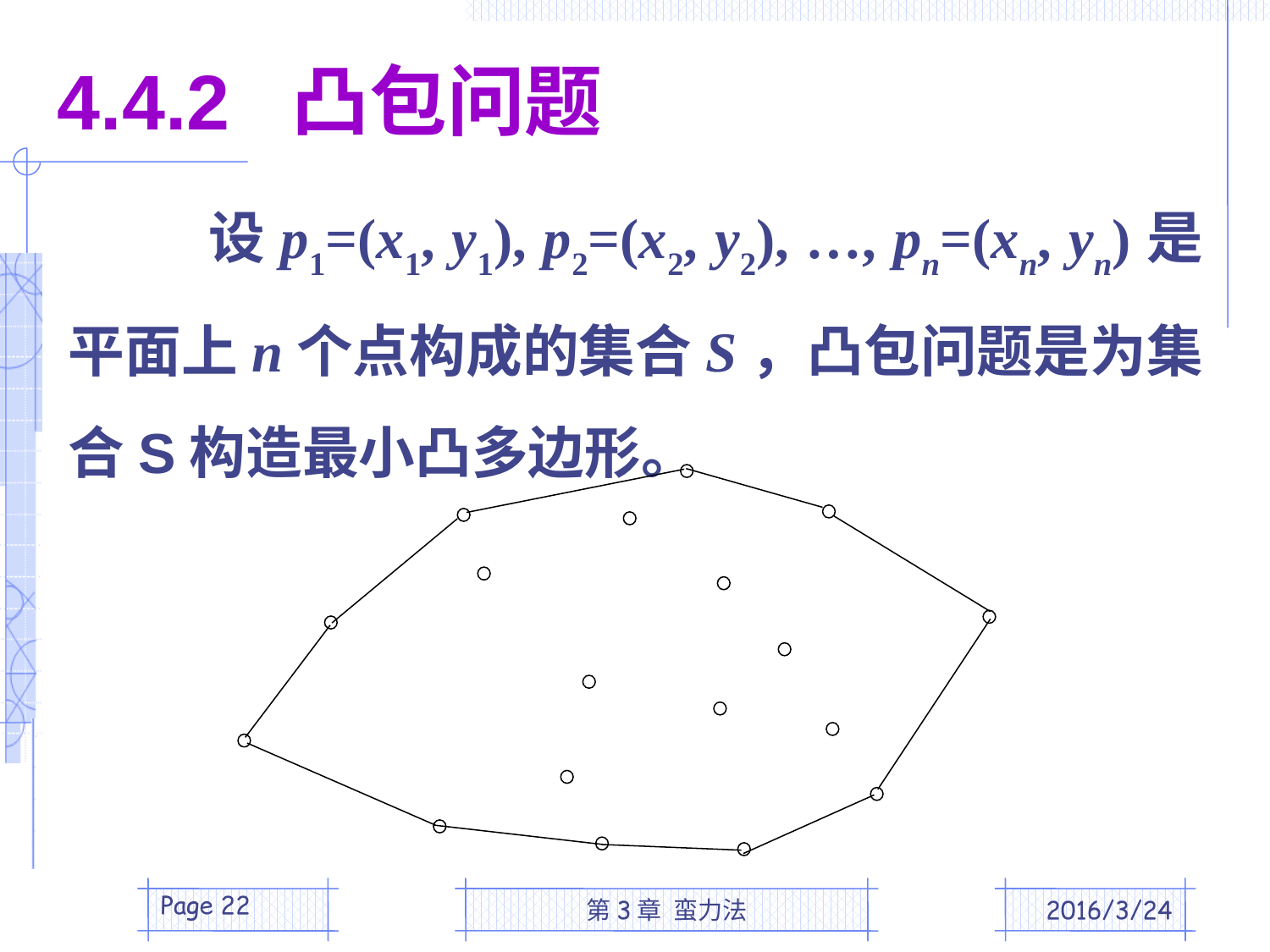

4.4.2  凸包问题
        设p1=(x1, y1), p2=(x2, y2), …, pn=(xn, yn)是平面上n个点构成的集合S，凸包问题是为集合S构造最小凸多边形。

Page 22
第3章  蛮力法
2016/3/24